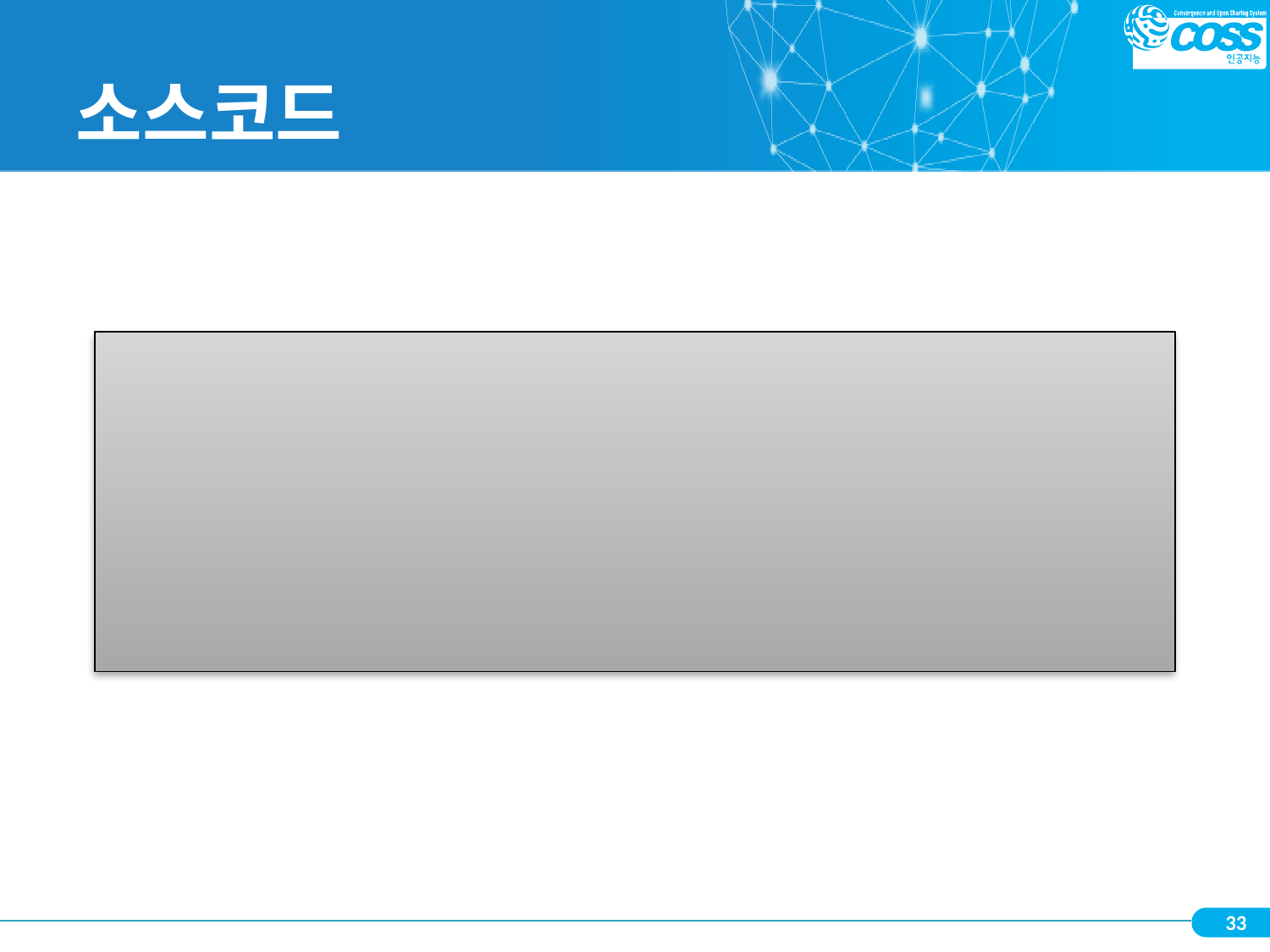

# 소스코드

num = int(input("양의 정수 입력: "))
for i in range(2, num+1, 2) :
    print(i , end=" ")